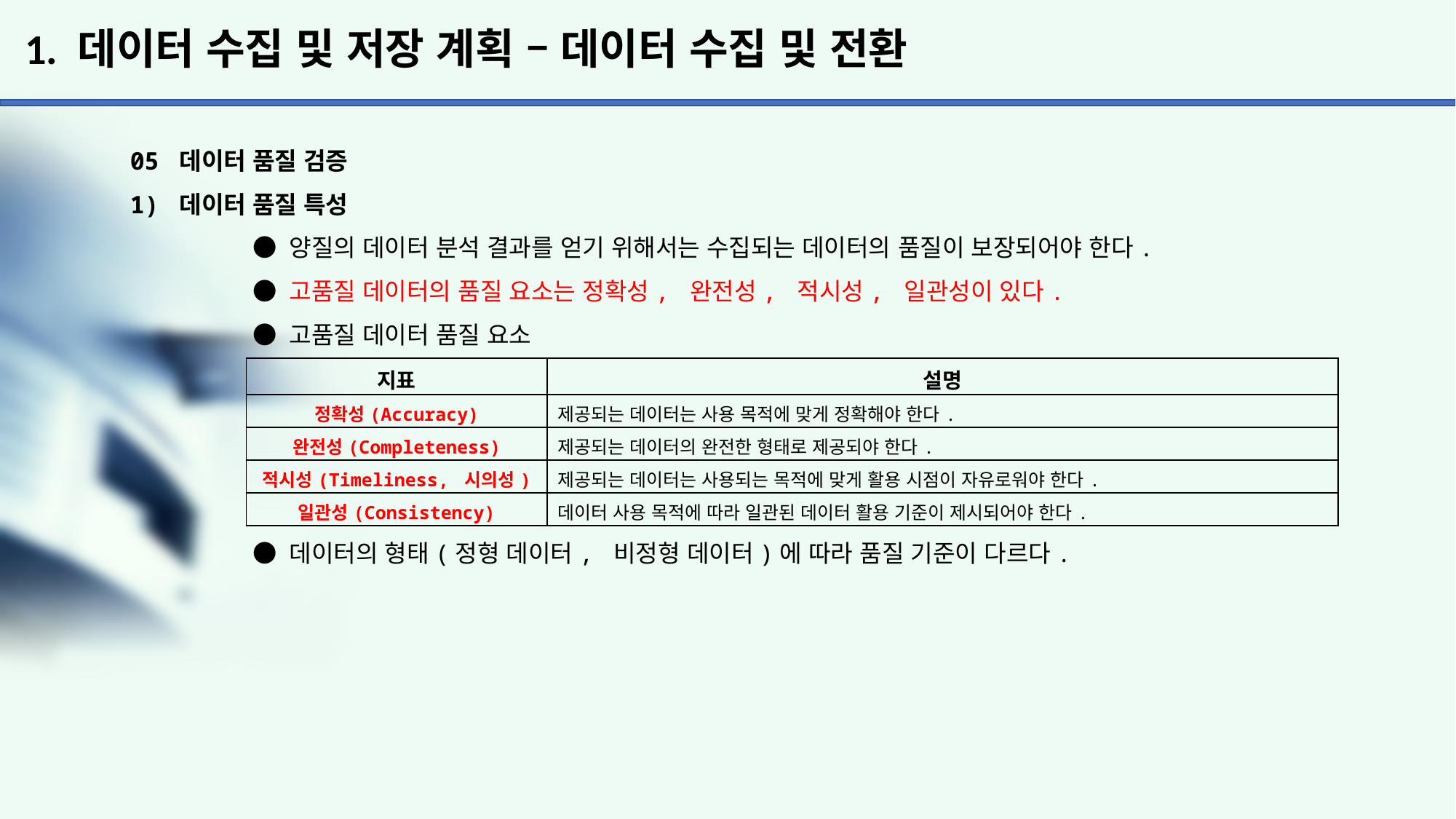

# 1. 데이터 수집 및 저장 계획 – 데이터 수집 및 전환
05 데이터 품질 검증
1) 데이터 품질 특성
 	  ● 양질의 데이터 분석 결과를 얻기 위해서는 수집되는 데이터의 품질이 보장되어야 한다.
 	  ● 고품질 데이터의 품질 요소는 정확성, 완전성, 적시성, 일관성이 있다.
 	  ● 고품질 데이터 품질 요소

 	  ● 데이터의 형태(정형 데이터, 비정형 데이터)에 따라 품질 기준이 다르다.
| 지표 | 설명 |
| --- | --- |
| 정확성(Accuracy) | 제공되는 데이터는 사용 목적에 맞게 정확해야 한다. |
| 완전성(Completeness) | 제공되는 데이터의 완전한 형태로 제공되야 한다. |
| 적시성(Timeliness, 시의성) | 제공되는 데이터는 사용되는 목적에 맞게 활용 시점이 자유로워야 한다. |
| 일관성(Consistency) | 데이터 사용 목적에 따라 일관된 데이터 활용 기준이 제시되어야 한다. |